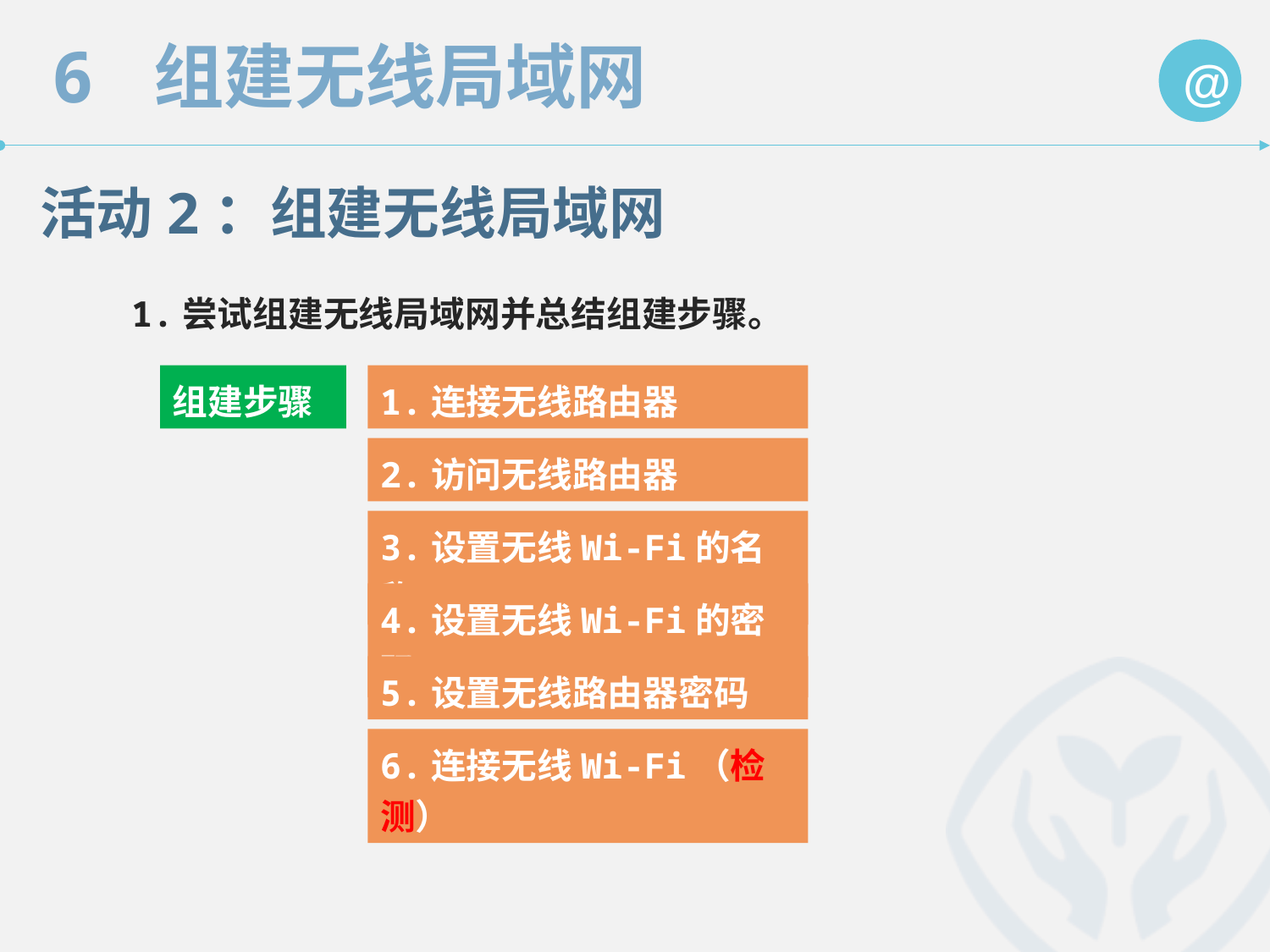

活动2：组建无线局域网
　　1.尝试组建无线局域网并总结组建步骤。
组建步骤
1.连接无线路由器
2.访问无线路由器
3.设置无线Wi-Fi的名称
4.设置无线Wi-Fi的密码
5.设置无线路由器密码
6.连接无线Wi-Fi（检测）